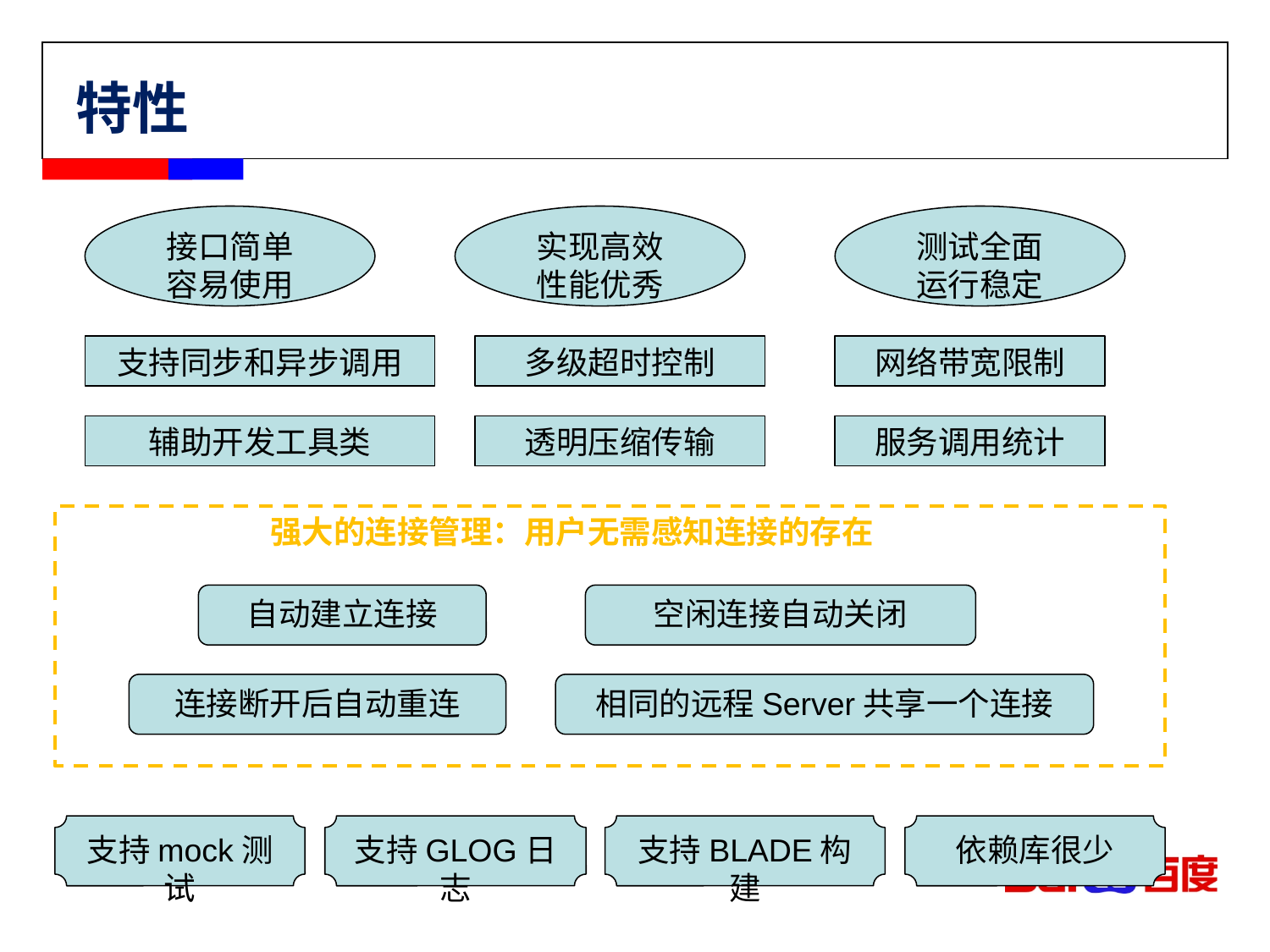

# 特性
接口简单
容易使用
实现高效
性能优秀
测试全面
运行稳定
支持同步和异步调用
多级超时控制
网络带宽限制
辅助开发工具类
透明压缩传输
服务调用统计

强大的连接管理：用户无需感知连接的存在
自动建立连接
空闲连接自动关闭
连接断开后自动重连
相同的远程Server共享一个连接
支持mock测试
支持GLOG日志
支持BLADE构建
依赖库很少